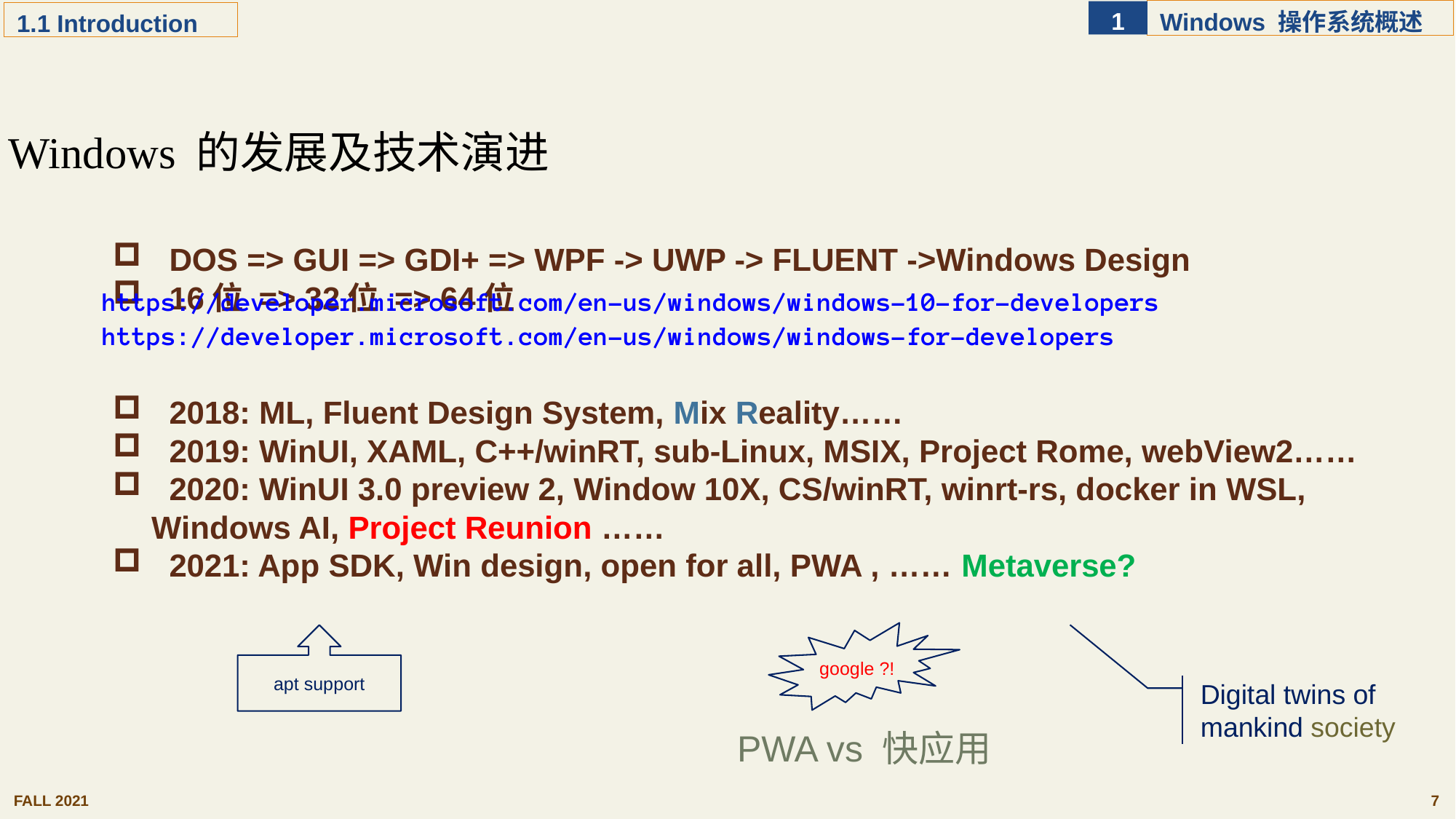

Windows 的发展及技术演进
  DOS => GUI => GDI+ => WPF -> UWP -> FLUENT ->Windows Design
  16位 => 32位 => 64位

  2018: ML, Fluent Design System, Mix Reality……
  2019: WinUI, XAML, C++/winRT, sub-Linux, MSIX, Project Rome, webView2……
  2020: WinUI 3.0 preview 2, Window 10X, CS/winRT, winrt-rs, docker in WSL, Windows AI, Project Reunion ……
  2021: App SDK, Win design, open for all, PWA , …… Metaverse?

https://developer.microsoft.com/en-us/windows/windows-10-for-developers
https://developer.microsoft.com/en-us/windows/windows-for-developers
google ?!
apt support
Digital twins of mankind society
PWA vs 快应用